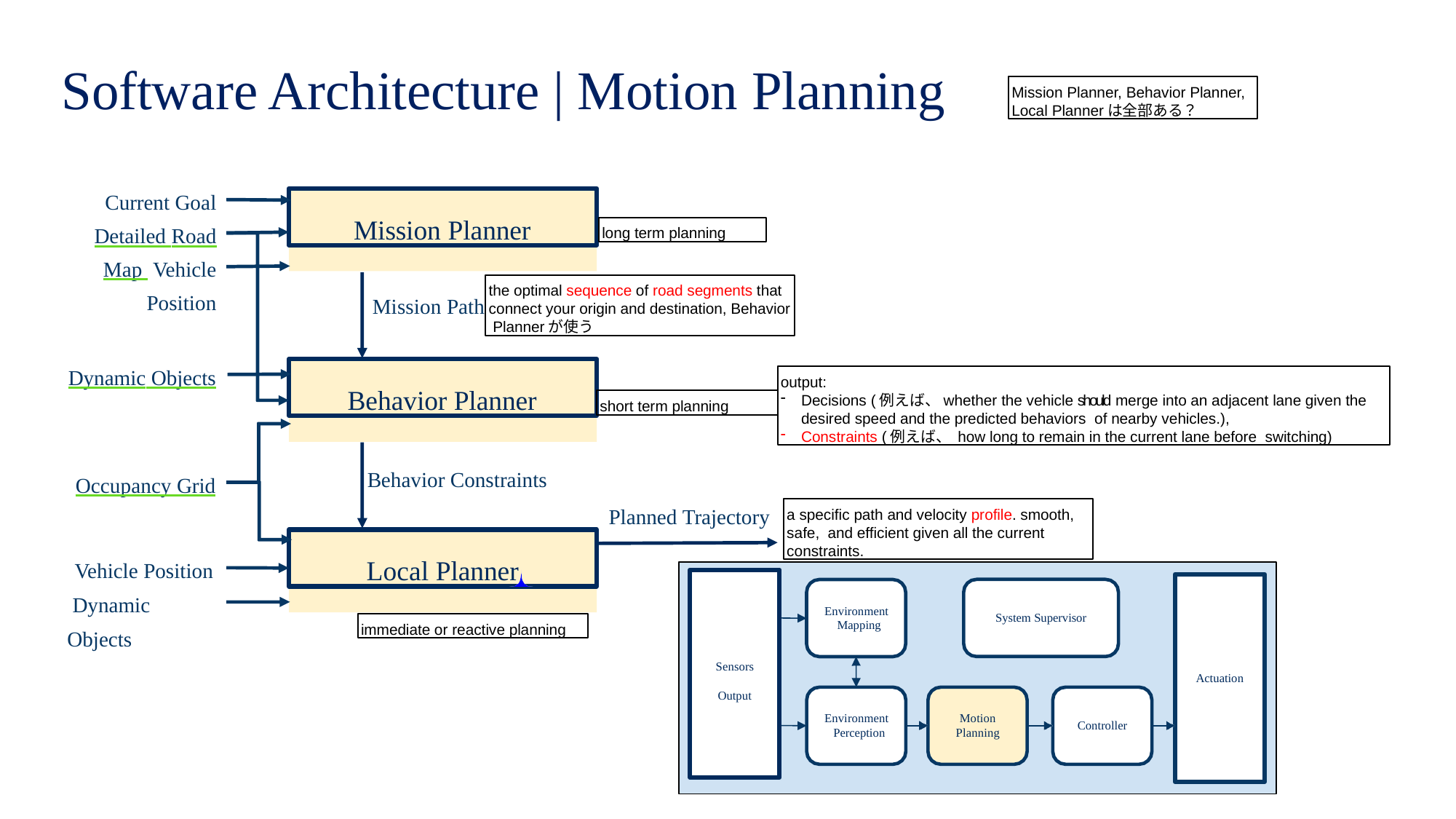

# Software Architecture | Motion Planning
Mission Planner, Behavior Planner, Local Plannerは全部ある？
Current Goal  Detailed Road Map  Vehicle Position

Mission Planner

long term planning

the optimal sequence of road segments that connect your origin and destination, Behavior  Plannerが使う
Mission Path
Behavior Planner
Dynamic Objects
output:
Decisions (例えば、whether the vehicle should  merge into an adjacent lane given the  desired speed and the predicted behaviors  of nearby vehicles.),
Constraints (例えば、 how long to remain in the current lane before  switching)
short term planning
Behavior Constraints
Occupancy Grid
a specific path and velocity profile. smooth, safe,  and efficient given all the current  constraints.
Planned Trajectory

Local Planner
Vehicle Position  Dynamic Objects

Environment  Mapping
System Supervisor
immediate or reactive planning
Sensors  Output
Actuation
Environment  Perception
Motion  Planning
Controller